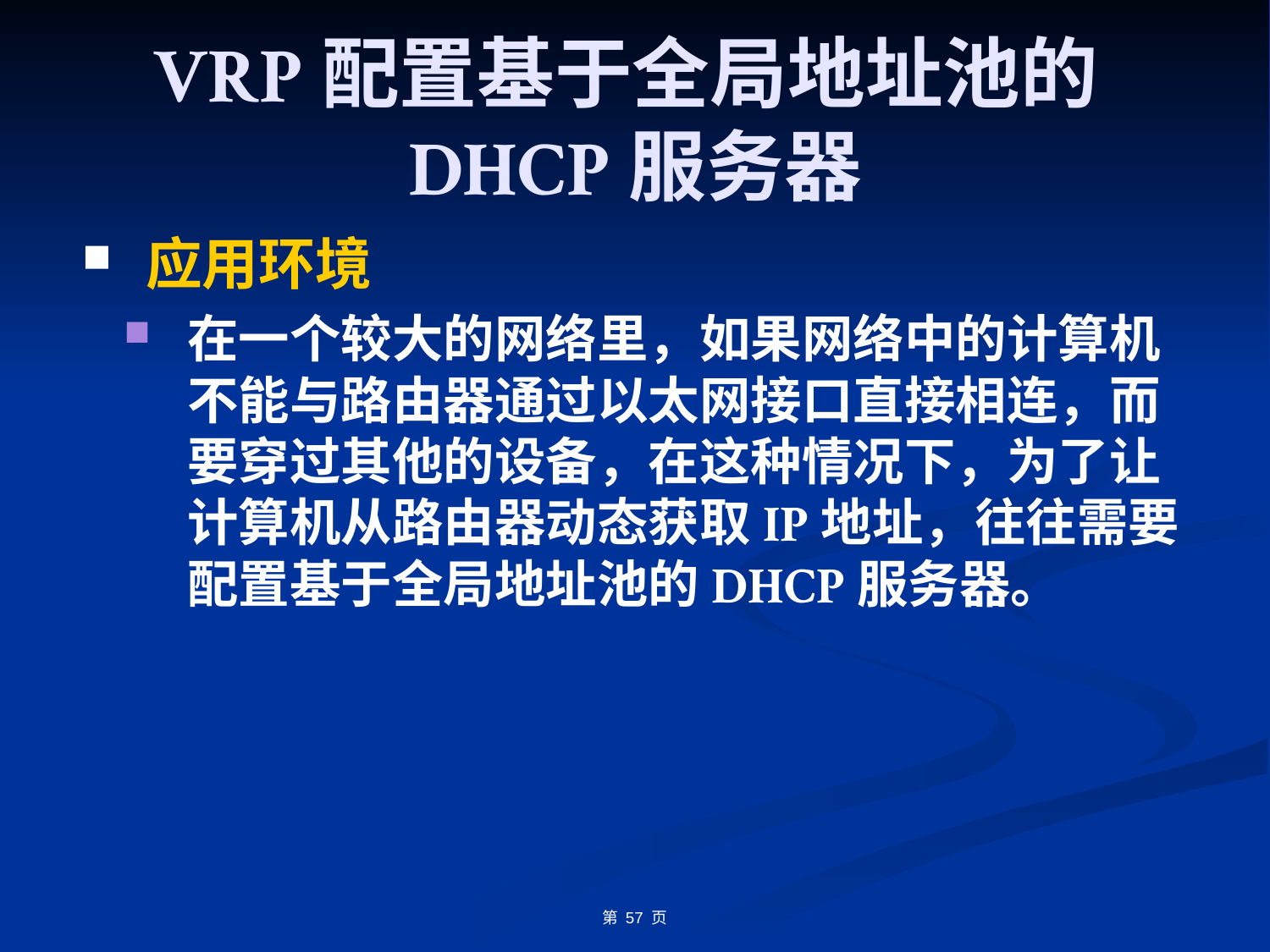

# VRP配置基于全局地址池的DHCP服务器
应用环境
在一个较大的网络里，如果网络中的计算机不能与路由器通过以太网接口直接相连，而要穿过其他的设备，在这种情况下，为了让计算机从路由器动态获取IP地址，往往需要配置基于全局地址池的DHCP服务器。

第 57 页